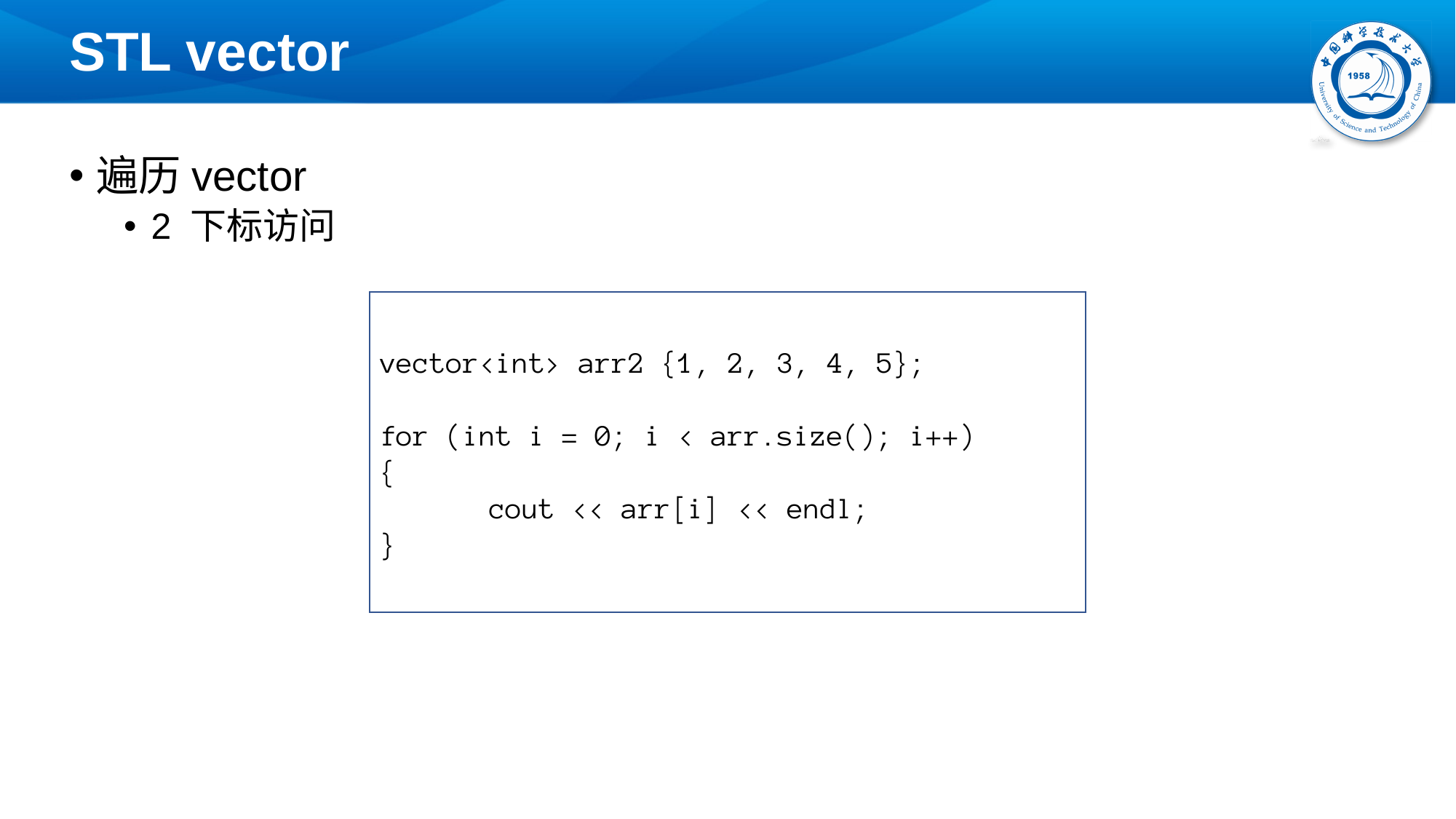

# STL vector
遍历vector
2 下标访问
vector<int> arr2 {1, 2, 3, 4, 5};

for (int i = 0; i < arr.size(); i++)
{
	cout << arr[i] << endl;
}